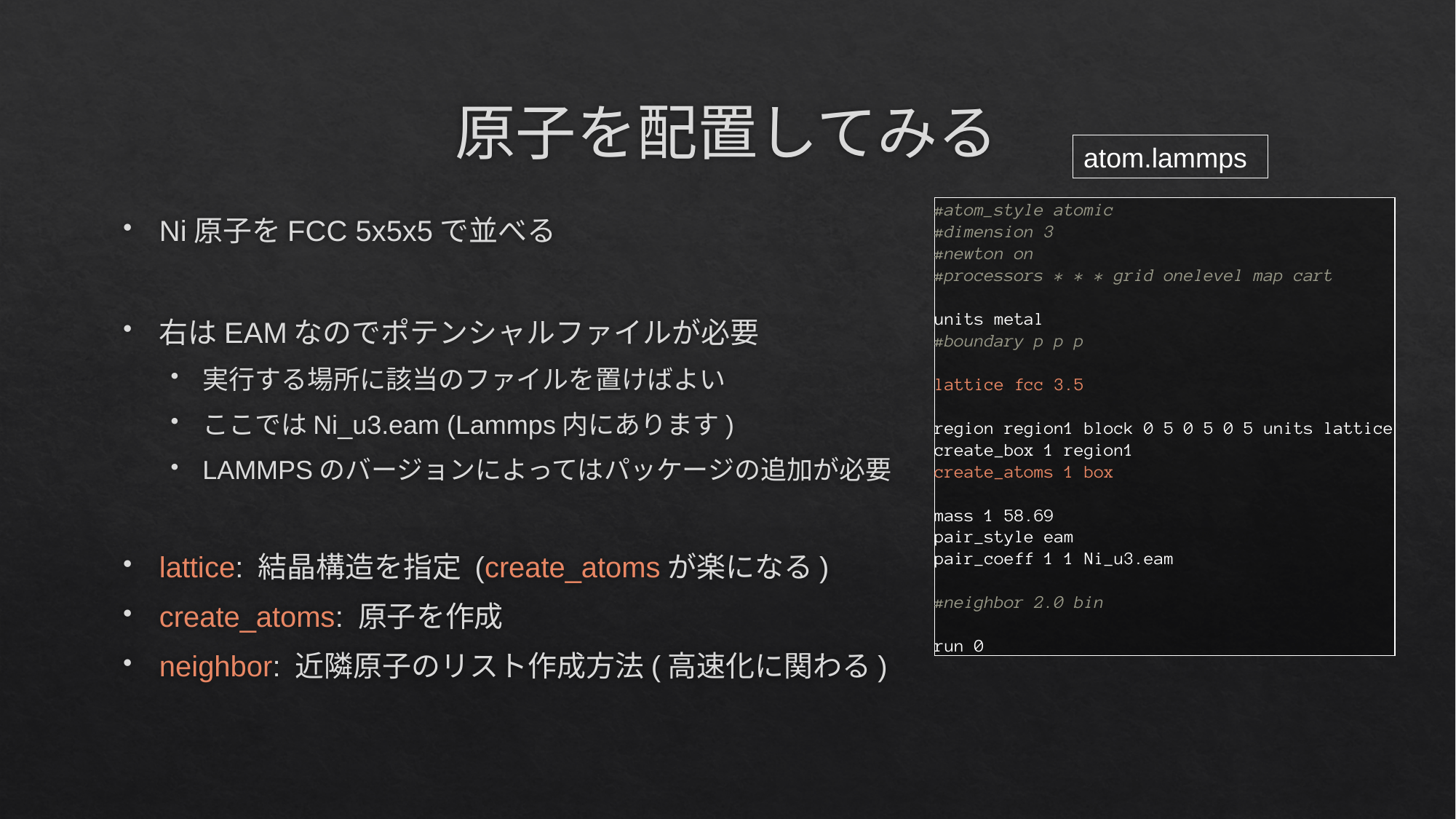

# 原子を配置してみる
atom.lammps
#atom_style atomic
#dimension 3
#newton on
#processors * * * grid onelevel map cart

units metal
#boundary p p p

lattice fcc 3.5

region region1 block 0 5 0 5 0 5 units lattice
create_box 1 region1
create_atoms 1 box

mass 1 58.69
pair_style eam
pair_coeff 1 1 Ni_u3.eam

#neighbor 2.0 bin

run 0
Ni原子をFCC 5x5x5で並べる

右はEAMなのでポテンシャルファイルが必要
実行する場所に該当のファイルを置けばよい
ここではNi_u3.eam (Lammps内にあります)
LAMMPSのバージョンによってはパッケージの追加が必要

lattice: 結晶構造を指定 (create_atomsが楽になる)
create_atoms: 原子を作成
neighbor: 近隣原子のリスト作成方法(高速化に関わる)